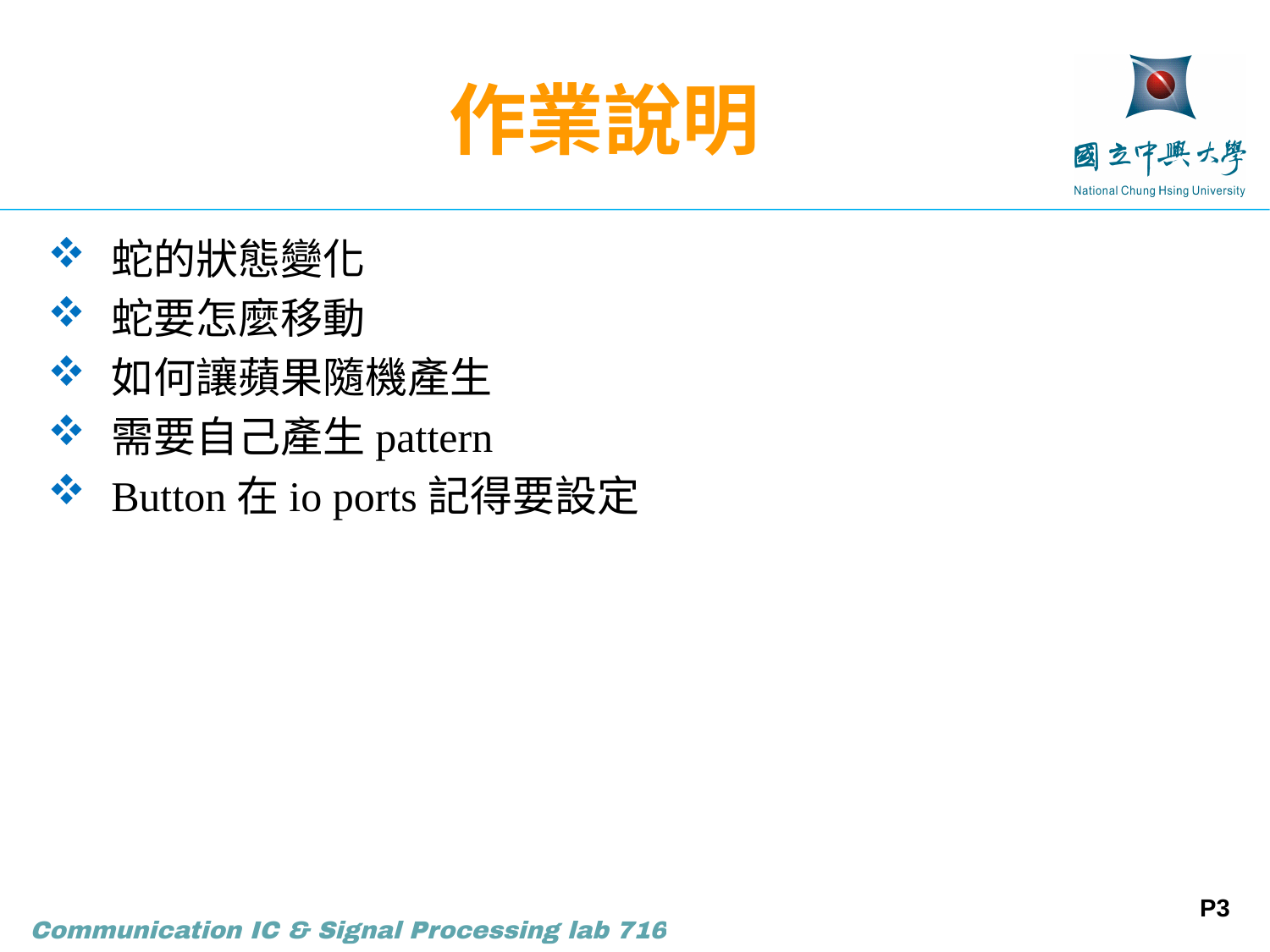

# 作業說明
蛇的狀態變化
蛇要怎麼移動
如何讓蘋果隨機產生
需要自己產生pattern
Button在io ports記得要設定